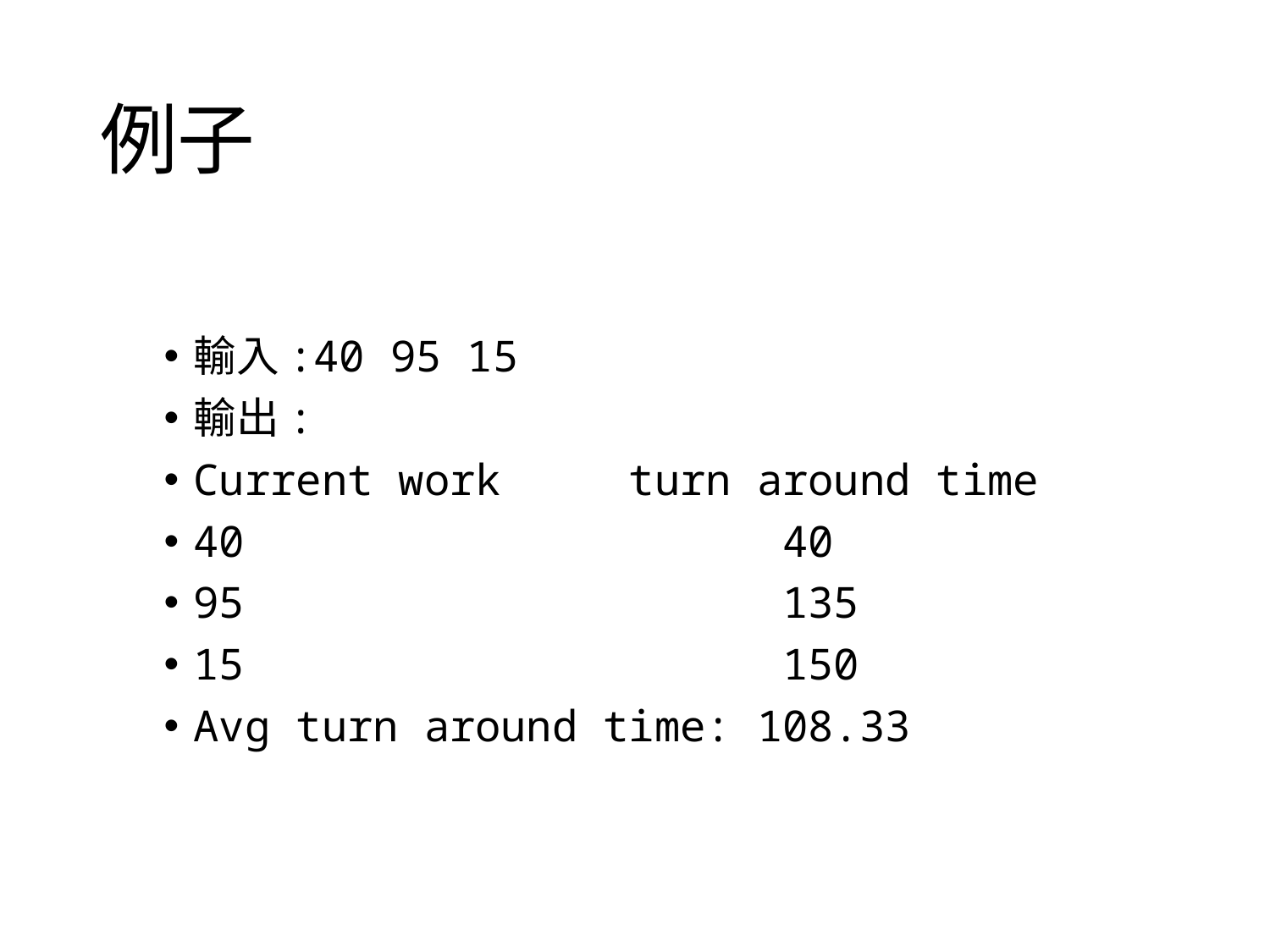

# 例子
輸入:40 95 15
輸出:
Current work     turn around time
40                     40
95                     135
15                     150
Avg turn around time: 108.33